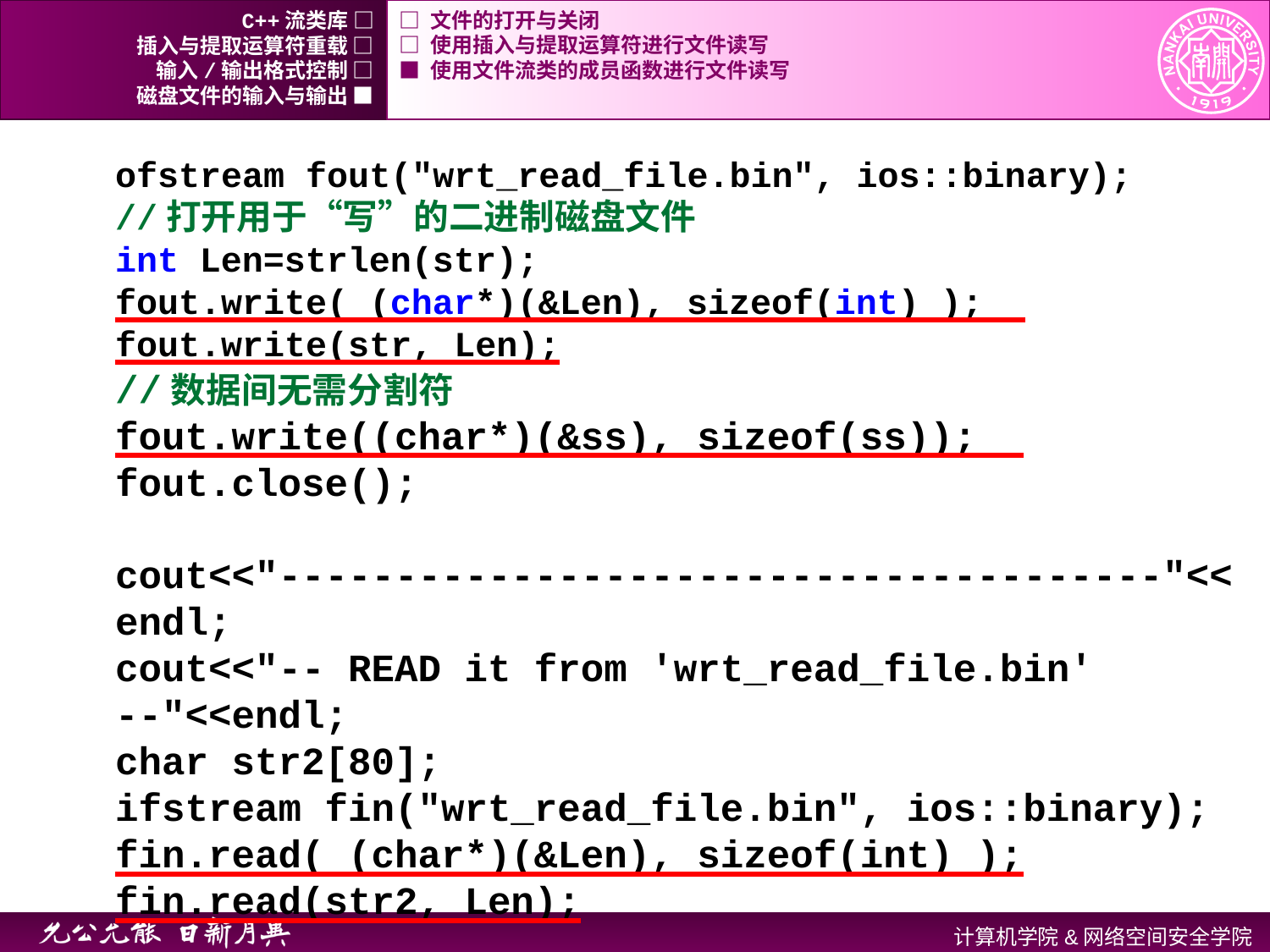

C++流类库 □
□ 文件的打开与关闭
插入与提取运算符重载 □
□ 使用插入与提取运算符进行文件读写
输入/输出格式控制 □
■ 使用文件流类的成员函数进行文件读写
磁盘文件的输入与输出 ■
	ofstream fout("wrt_read_file.bin", ios::binary);
	//打开用于“写”的二进制磁盘文件
	int Len=strlen(str);
	fout.write( (char*)(&Len), sizeof(int) );
	fout.write(str, Len);
	//数据间无需分割符
	fout.write((char*)(&ss), sizeof(ss));
	fout.close();
	cout<<"--------------------------------------"<<endl;
	cout<<"-- READ it from 'wrt_read_file.bin' --"<<endl;
	char str2[80];
	ifstream fin("wrt_read_file.bin", ios::binary);
	fin.read( (char*)(&Len), sizeof(int) );
	fin.read(str2, Len);